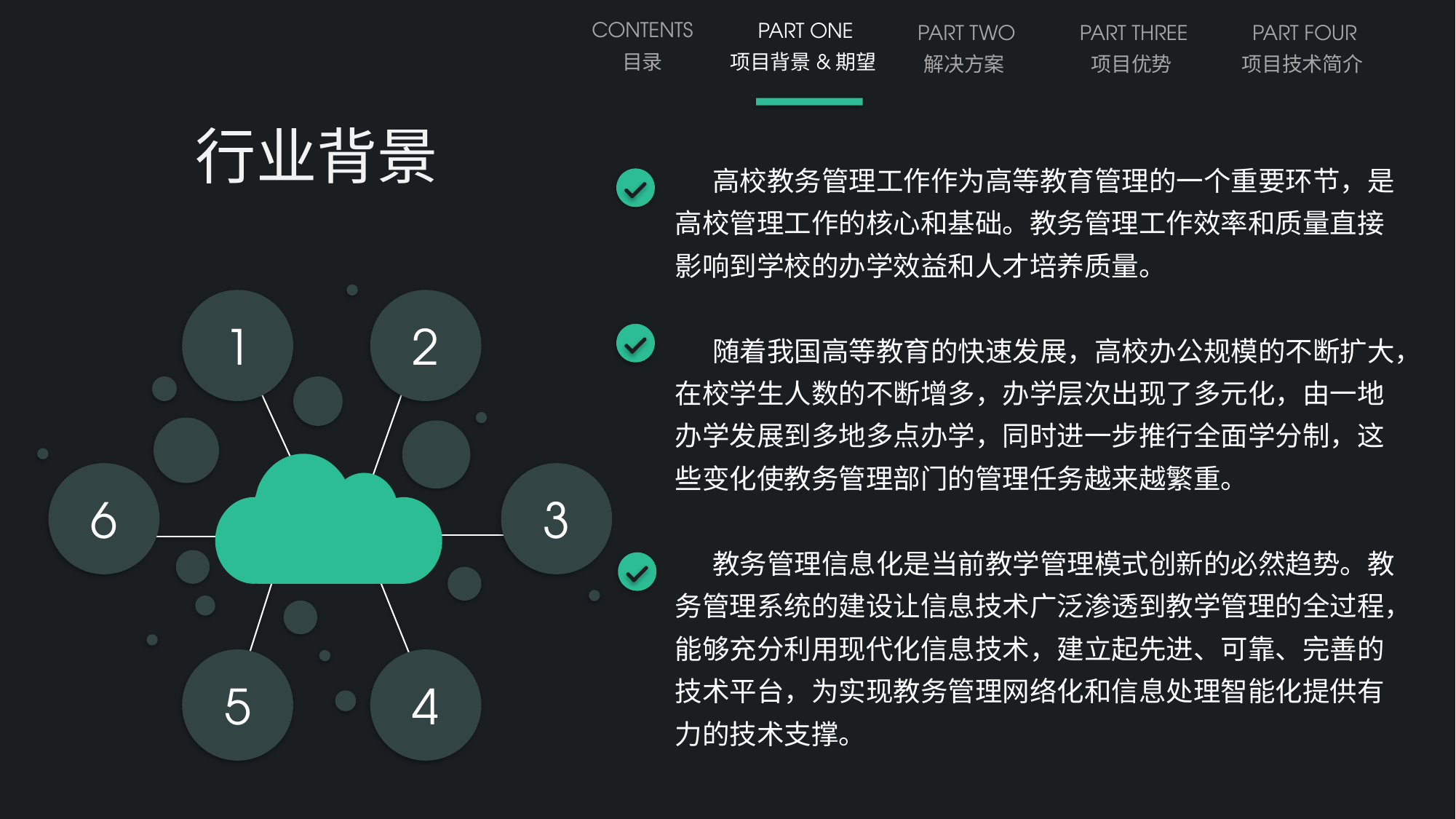

CONTENTS
目录
PART ONE
项目背景&期望
PART TWO
解决方案
PART THREE
项目优势
PART FOUR
项目技术简介

行业背景
     高校教务管理工作作为高等教育管理的一个重要环节，是高校管理工作的核心和基础。教务管理工作效率和质量直接影响到学校的办学效益和人才培养质量。

     随着我国高等教育的快速发展，高校办公规模的不断扩大，在校学生人数的不断增多，办学层次出现了多元化，由一地办学发展到多地多点办学，同时进一步推行全面学分制，这些变化使教务管理部门的管理任务越来越繁重。

     教务管理信息化是当前教学管理模式创新的必然趋势。教务管理系统的建设让信息技术广泛渗透到教学管理的全过程，能够充分利用现代化信息技术，建立起先进、可靠、完善的技术平台，为实现教务管理网络化和信息处理智能化提供有力的技术支撑。

1
2

6
3

5
4